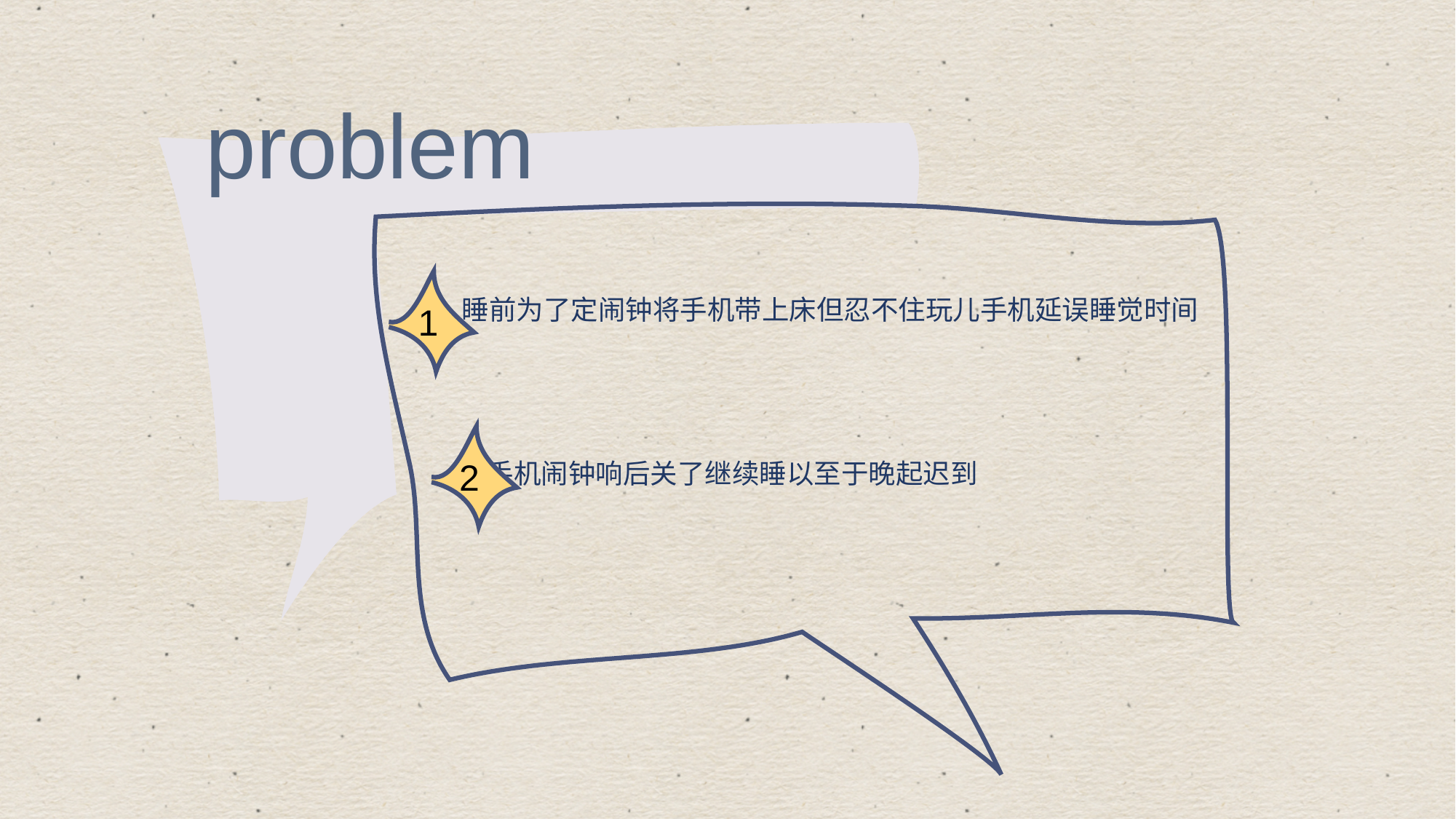

problem

    睡前为了定闹钟将手机带上床但忍不住玩儿手机延误睡觉时间

        手机闹钟响后关了继续睡以至于晚起迟到

1

2